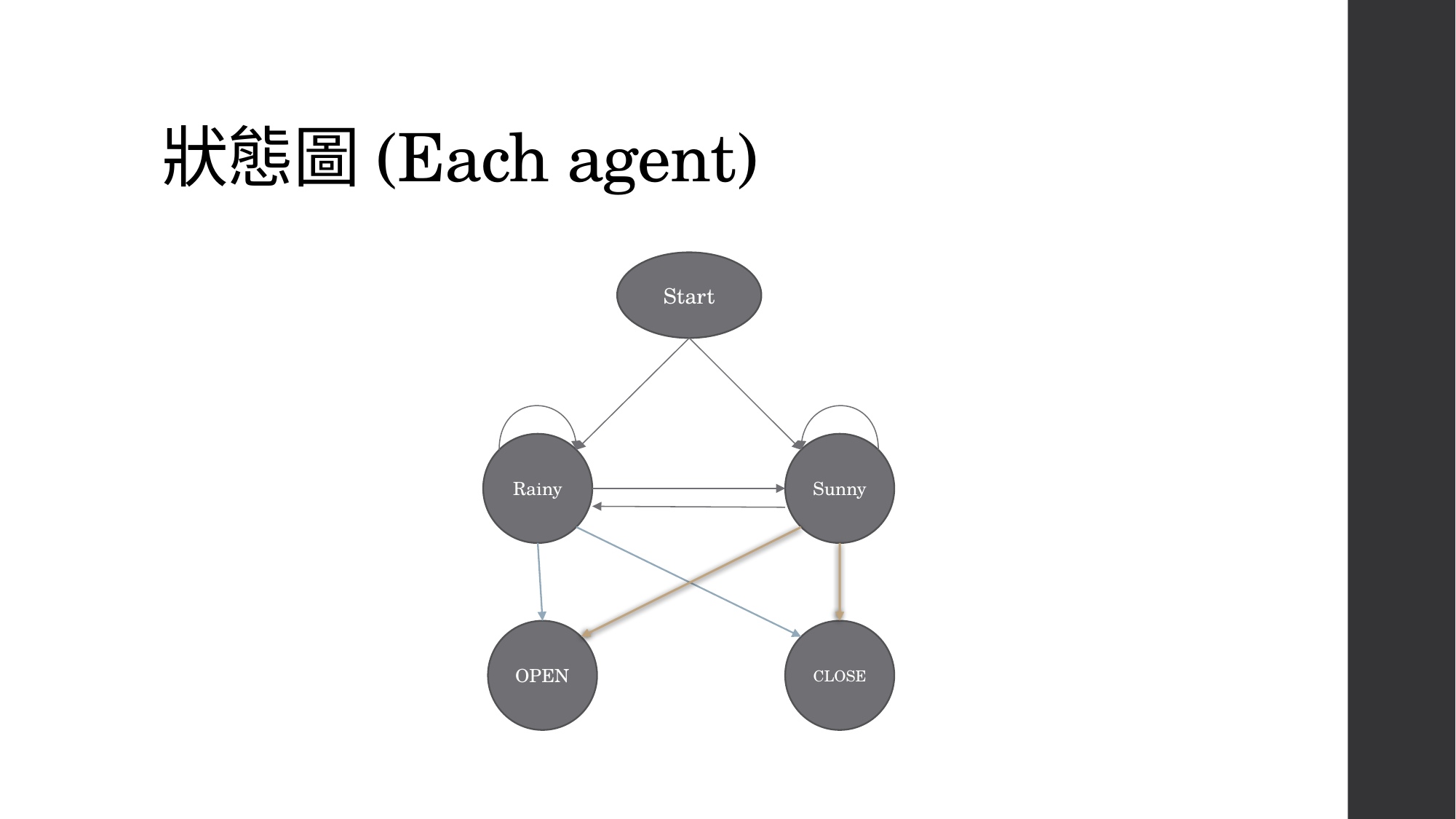

# 狀態圖(Each agent)
Start
Rainy
Sunny
OPEN
CLOSE